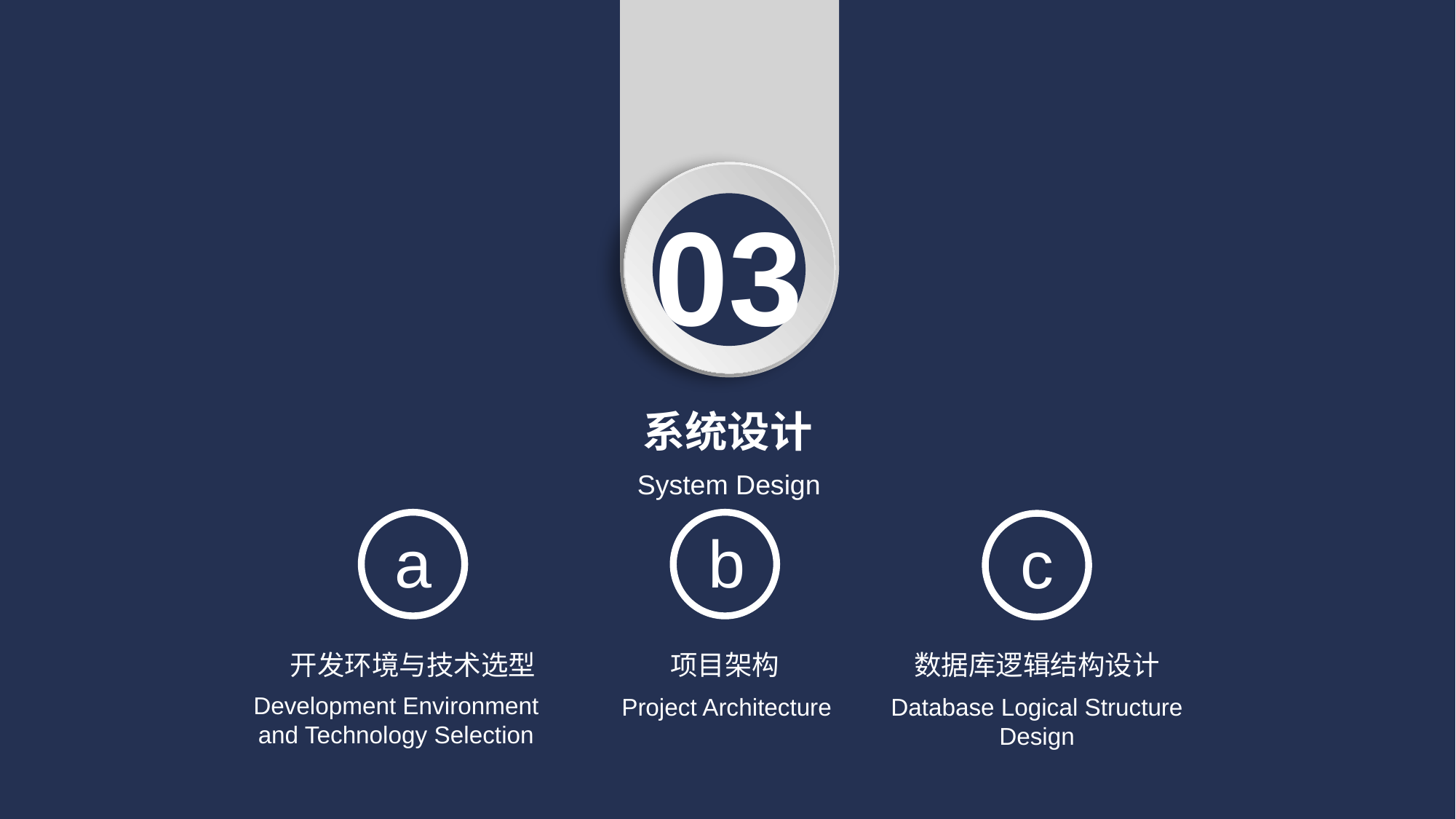

03
系统设计
System Design

a
b
c
开发环境与技术选型
项目架构
数据库逻辑结构设计
Development Environment and Technology Selection
Database Logical Structure Design
Project Architecture